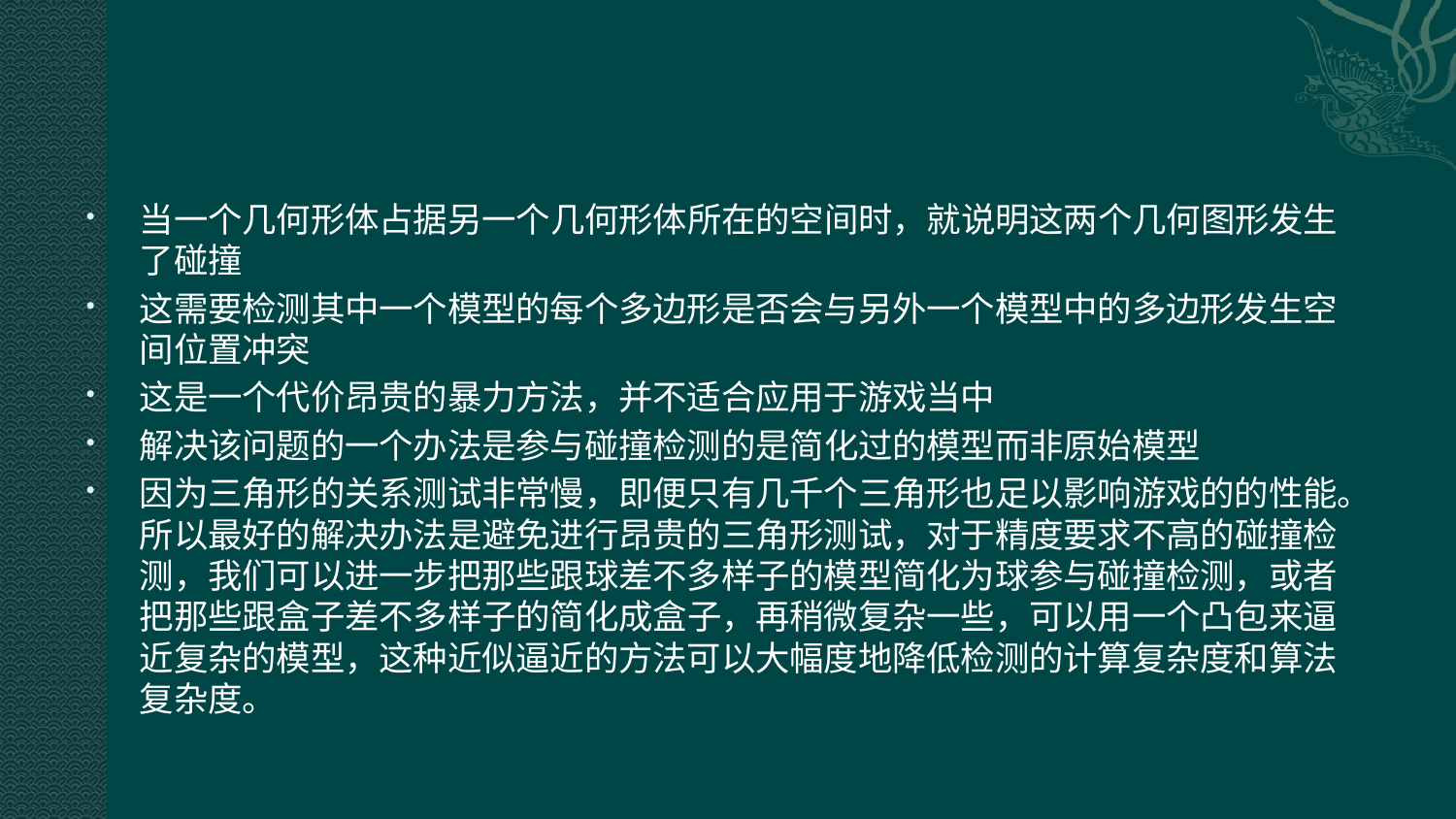

#
当一个几何形体占据另一个几何形体所在的空间时，就说明这两个几何图形发生了碰撞
这需要检测其中一个模型的每个多边形是否会与另外一个模型中的多边形发生空间位置冲突
这是一个代价昂贵的暴力方法，并不适合应用于游戏当中
解决该问题的一个办法是参与碰撞检测的是简化过的模型而非原始模型
因为三角形的关系测试非常慢，即便只有几千个三角形也足以影响游戏的的性能。所以最好的解决办法是避免进行昂贵的三角形测试，对于精度要求不高的碰撞检测，我们可以进一步把那些跟球差不多样子的模型简化为球参与碰撞检测，或者把那些跟盒子差不多样子的简化成盒子，再稍微复杂一些，可以用一个凸包来逼近复杂的模型，这种近似逼近的方法可以大幅度地降低检测的计算复杂度和算法复杂度。